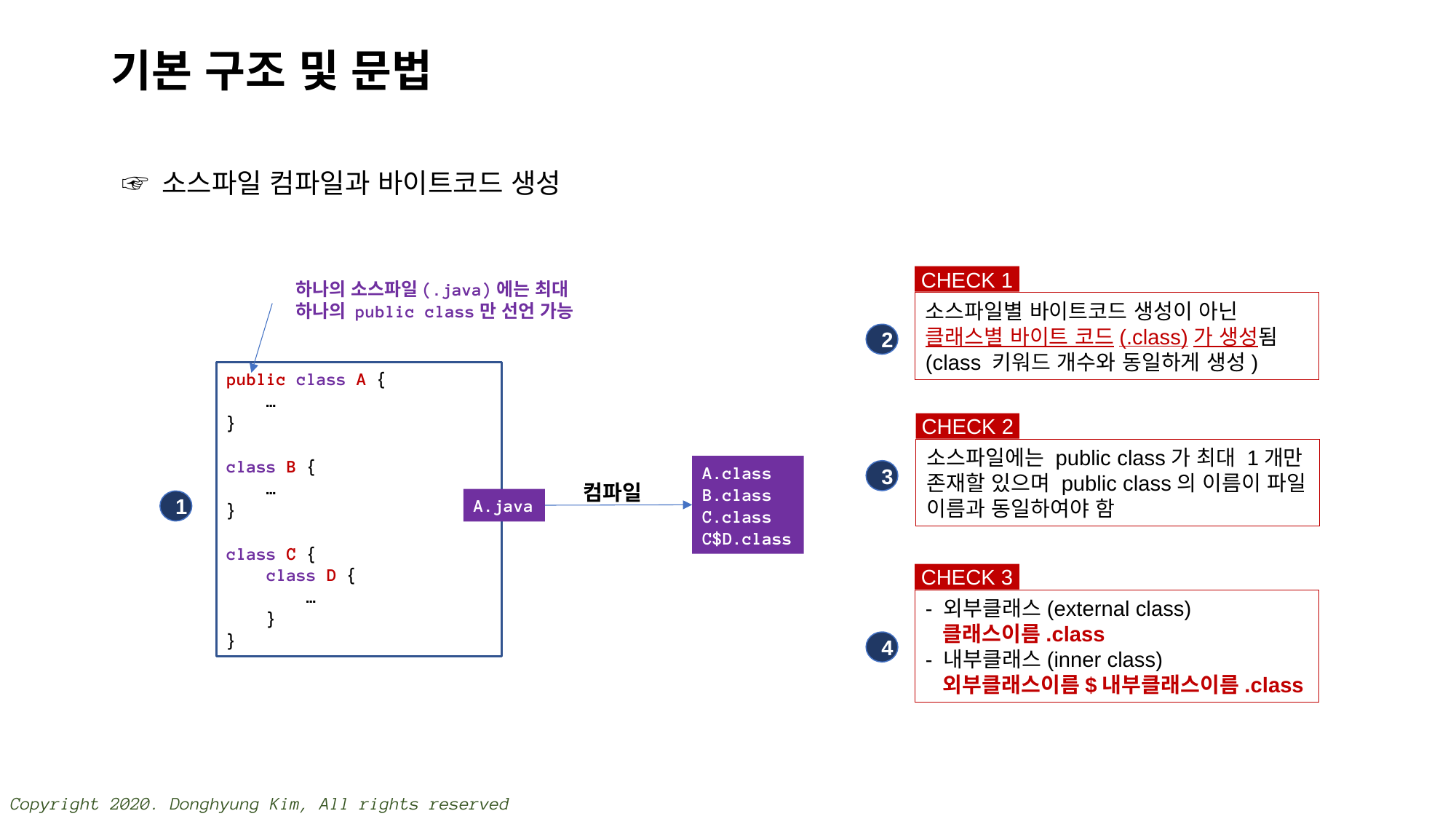

# 기본 구조 및 문법
☞ 소스파일 컴파일과 바이트코드 생성
CHECK 1
소스파일별 바이트코드 생성이 아닌 클래스별 바이트 코드(.class)가 생성됨 (class 키워드 개수와 동일하게 생성)
public class A {
    …
}

class B {
    …
}

class C {
    class D {
        …
    }
}
CHECK 2
소스파일에는 public class가 최대 1개만 존재할 있으며 public class의 이름이 파일 이름과 동일하여야 함
A.class
B.class
C.class
C$D.class
컴파일
A.java
CHECK 3
- 외부클래스(external class)
  클래스이름.class
- 내부클래스(inner class)
  외부클래스이름$내부클래스이름.class
하나의 소스파일(.java)에는 최대
하나의 public class만 선언 가능
2
3
1
4